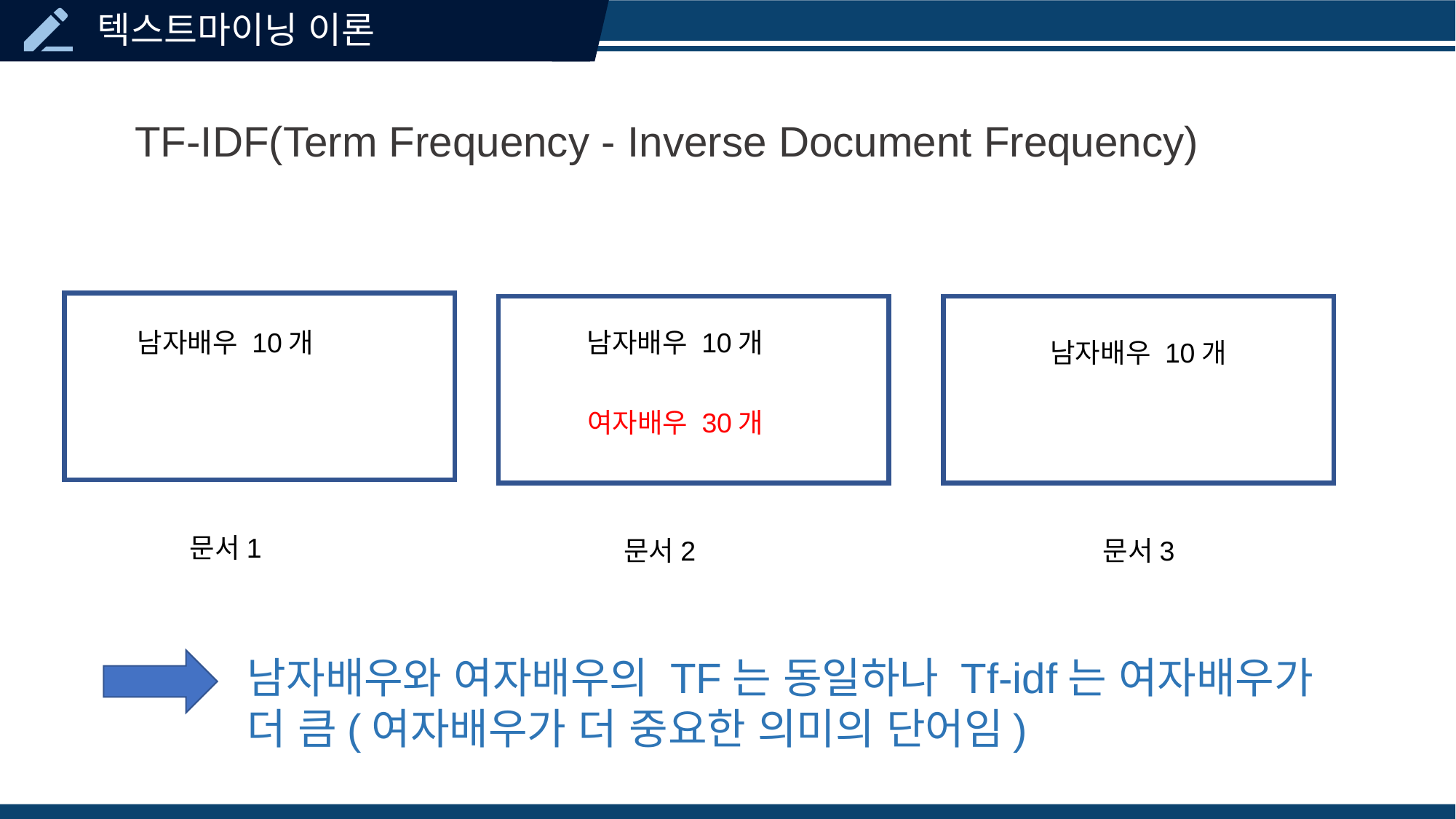

TF-IDF(Term Frequency - Inverse Document Frequency)

남자배우 10개
남자배우 10개
남자배우 10개
여자배우 30개
문서1
문서2
문서3
남자배우와 여자배우의 TF는 동일하나 Tf-idf는 여자배우가 더 큼(여자배우가 더 중요한 의미의 단어임)